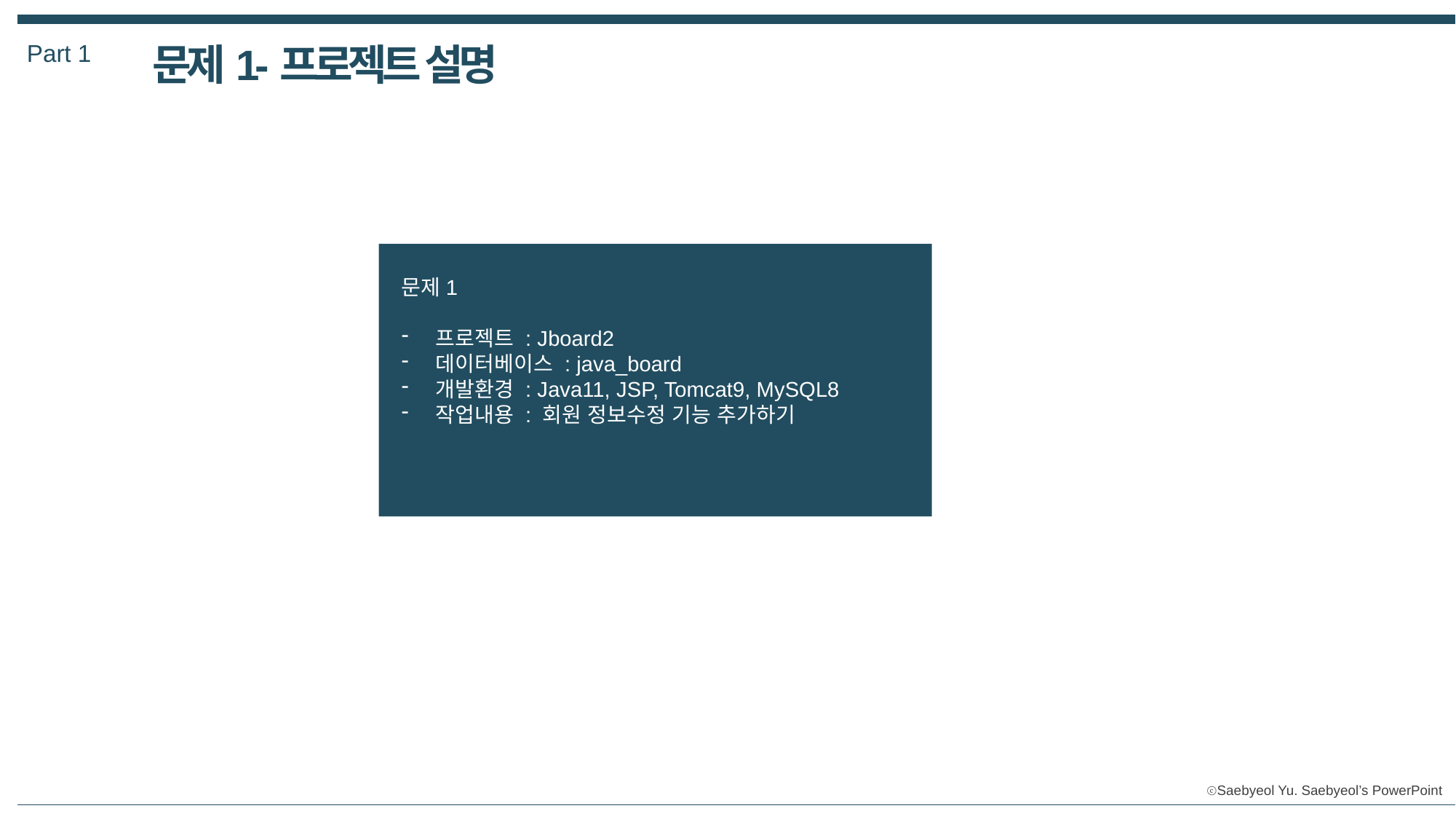

Part 1
문제1-프로젝트 설명

문제1

프로젝트 : Jboard2
데이터베이스 : java_board
개발환경 : Java11, JSP, Tomcat9, MySQL8
작업내용 : 회원 정보수정 기능 추가하기
예제 입력
5
예제 출력
*
**
***
****
*****
3, 내용을 입력하세요